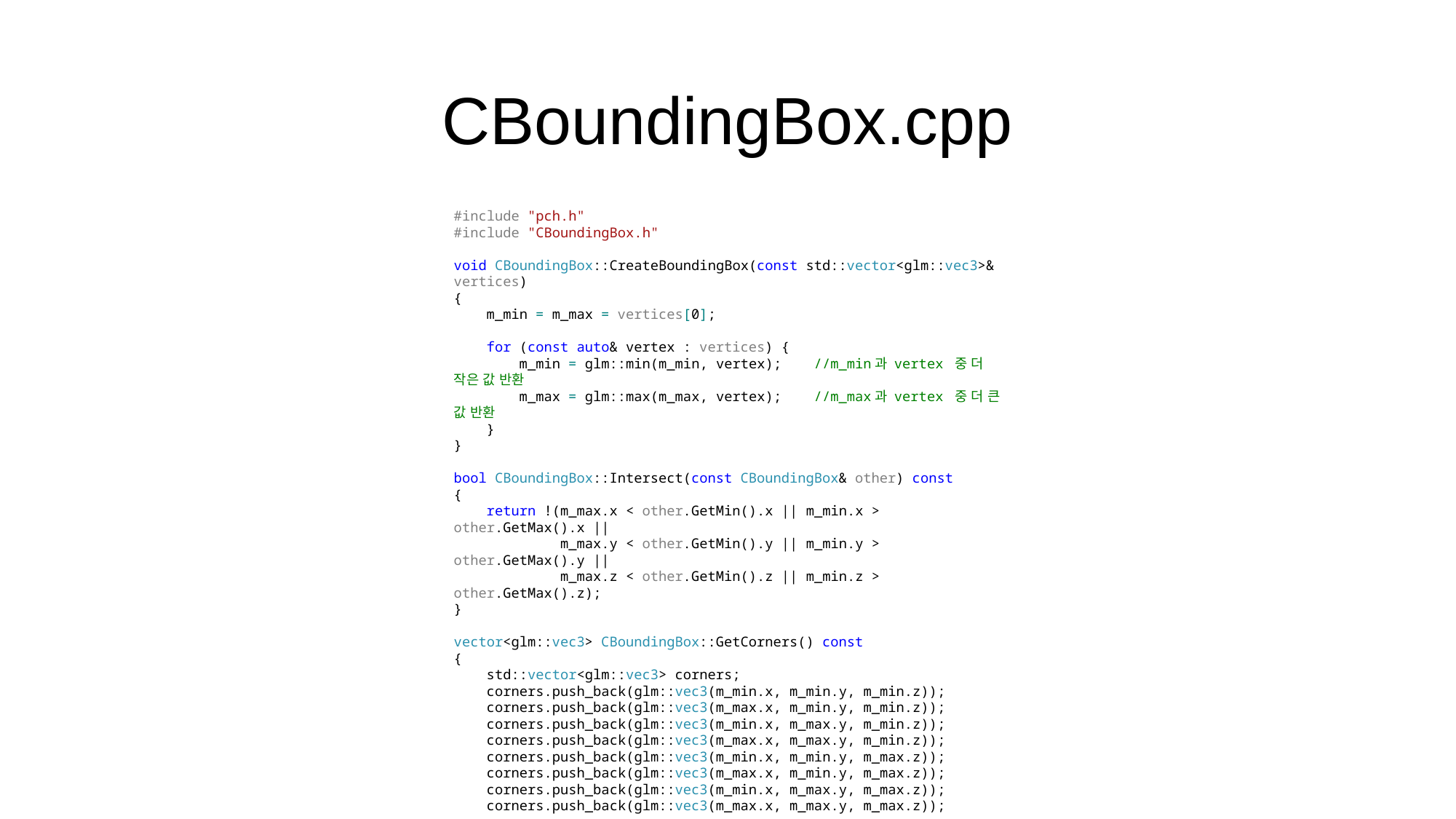

# CBoundingBox.cpp
#include "pch.h"
#include "CBoundingBox.h"

void CBoundingBox::CreateBoundingBox(const std::vector<glm::vec3>& vertices)
{
    m_min = m_max = vertices[0];

    for (const auto& vertex : vertices) {
        m_min = glm::min(m_min, vertex);    //m_min과 vertex 중 더 작은 값 반환
        m_max = glm::max(m_max, vertex);    //m_max과 vertex 중 더 큰 값 반환
    }
}

bool CBoundingBox::Intersect(const CBoundingBox& other) const
{
    return !(m_max.x < other.GetMin().x || m_min.x > other.GetMax().x ||
             m_max.y < other.GetMin().y || m_min.y > other.GetMax().y ||
             m_max.z < other.GetMin().z || m_min.z > other.GetMax().z);
}

vector<glm::vec3> CBoundingBox::GetCorners() const
{
    std::vector<glm::vec3> corners;
    corners.push_back(glm::vec3(m_min.x, m_min.y, m_min.z));
    corners.push_back(glm::vec3(m_max.x, m_min.y, m_min.z));
    corners.push_back(glm::vec3(m_min.x, m_max.y, m_min.z));
    corners.push_back(glm::vec3(m_max.x, m_max.y, m_min.z));
    corners.push_back(glm::vec3(m_min.x, m_min.y, m_max.z));
    corners.push_back(glm::vec3(m_max.x, m_min.y, m_max.z));
    corners.push_back(glm::vec3(m_min.x, m_max.y, m_max.z));
    corners.push_back(glm::vec3(m_max.x, m_max.y, m_max.z));

    return corners;
}